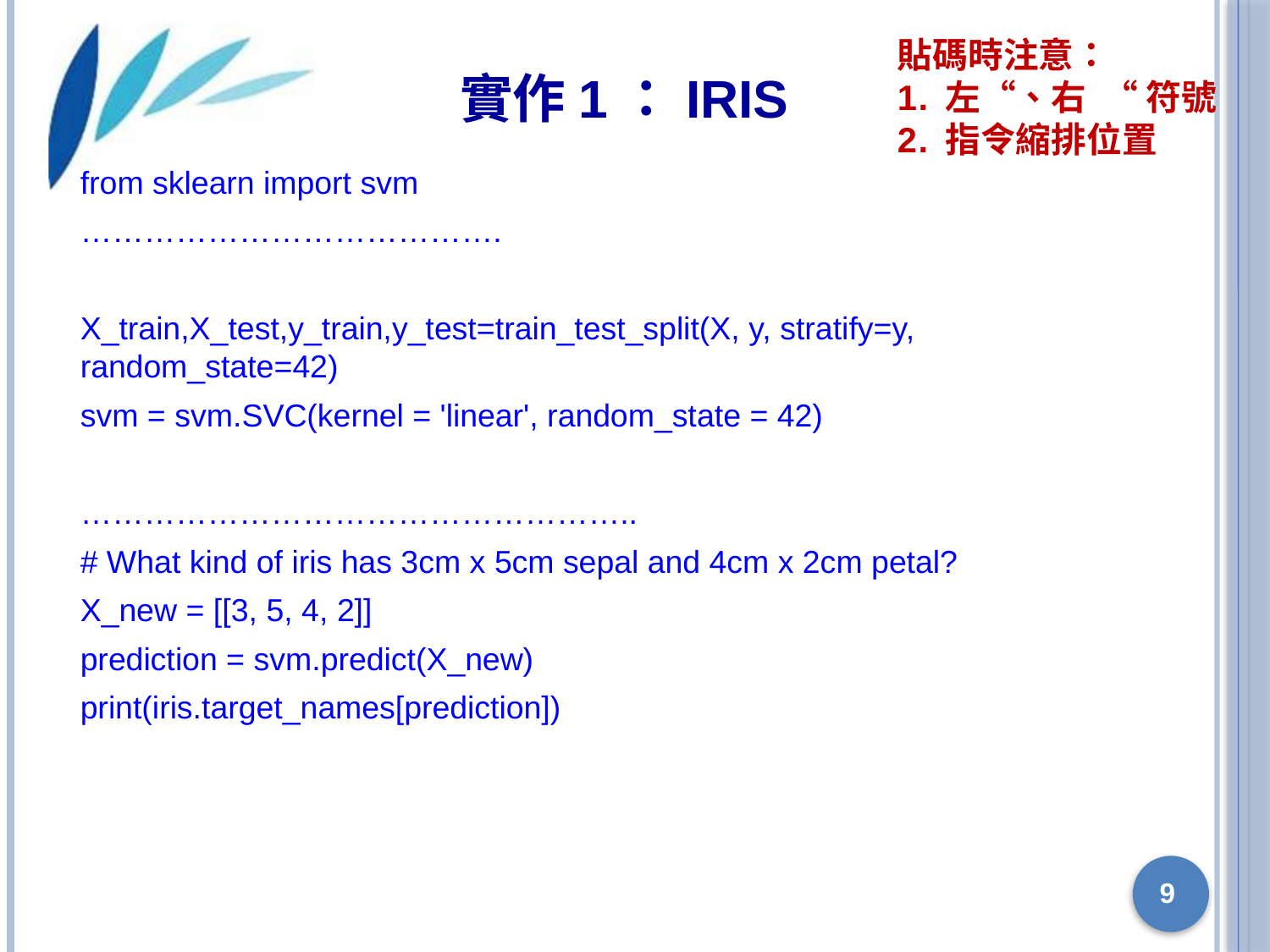

貼碼時注意：
左“、右  “ 符號
指令縮排位置
# 實作1：IRIS
from sklearn import svm
………………………………….

X_train,X_test,y_train,y_test=train_test_split(X, y, stratify=y, random_state=42)
svm = svm.SVC(kernel = 'linear', random_state = 42)

……………………………………………..
# What kind of iris has 3cm x 5cm sepal and 4cm x 2cm petal?
X_new = [[3, 5, 4, 2]]
prediction = svm.predict(X_new)
print(iris.target_names[prediction])

9